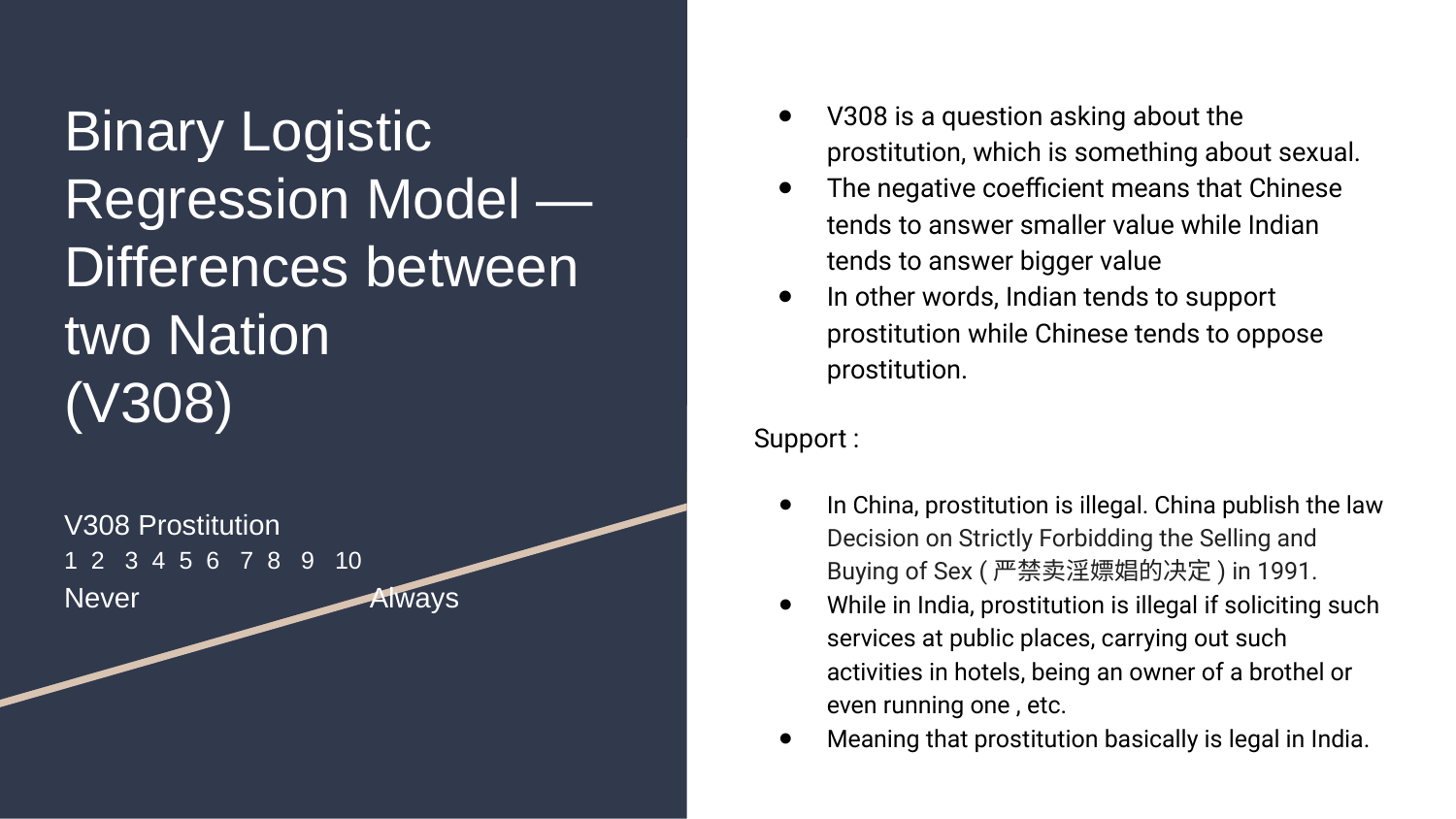

# Binary Logistic Regression Model — Differences between two Nation
(V308)

V308 Prostitution
1  2   3  4  5  6   7  8   9   10
Never 	   	  Always

V308 is a question asking about the prostitution, which is something about sexual.
The negative coefficient means that Chinese tends to answer smaller value while Indian tends to answer bigger value
In other words, Indian tends to support prostitution while Chinese tends to oppose prostitution.
Support :
In China, prostitution is illegal. China publish the law Decision on Strictly Forbidding the Selling and Buying of Sex (严禁卖淫嫖娼的决定) in 1991.
While in India, prostitution is illegal if soliciting such services at public places, carrying out such activities in hotels, being an owner of a brothel or even running one , etc.
Meaning that prostitution basically is legal in India.